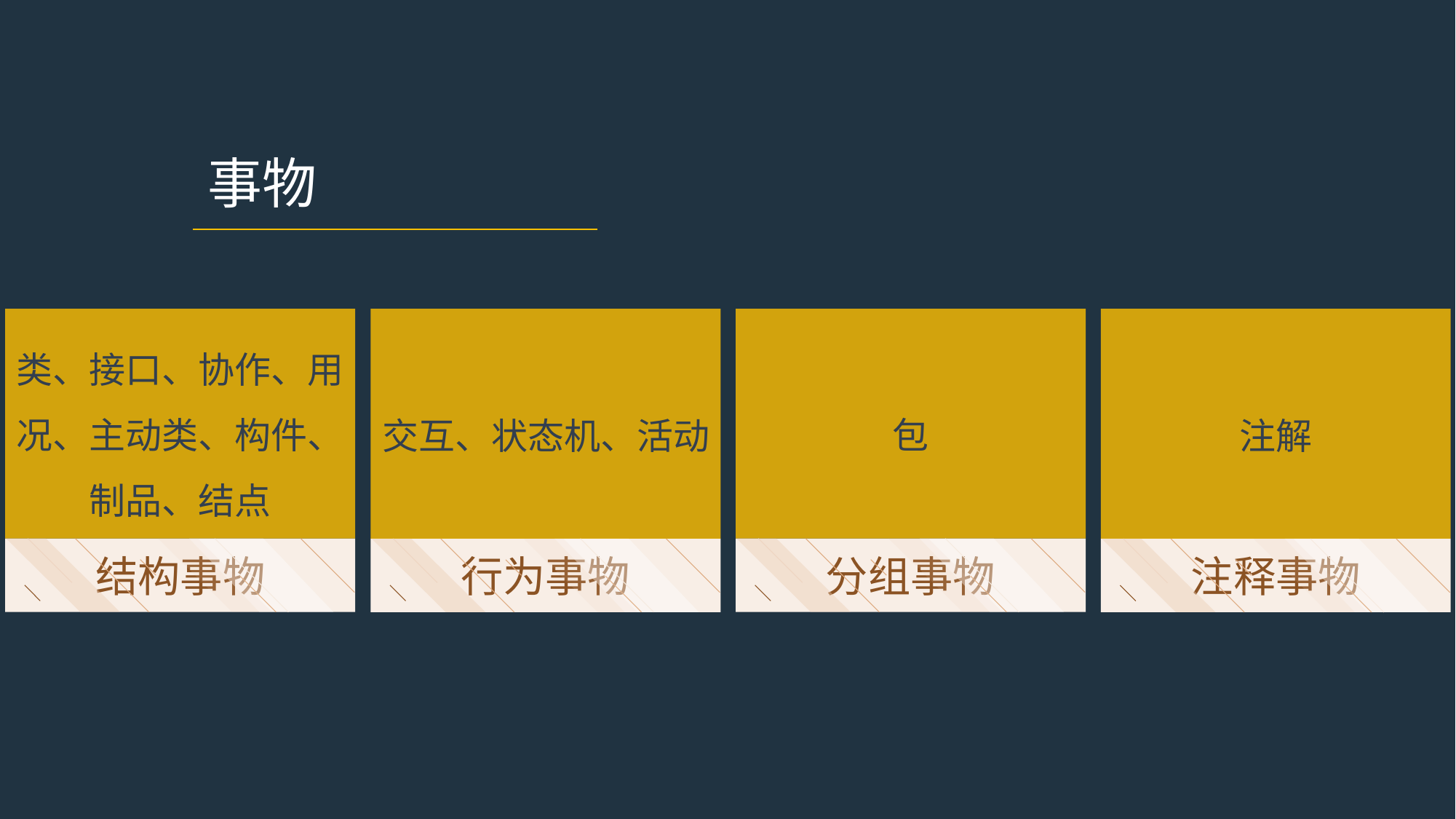

事物
类、接口、协作、用况、主动类、构件、制品、结点
结构事物

包
分组事物

交互、状态机、活动
行为事物

注解
注释事物